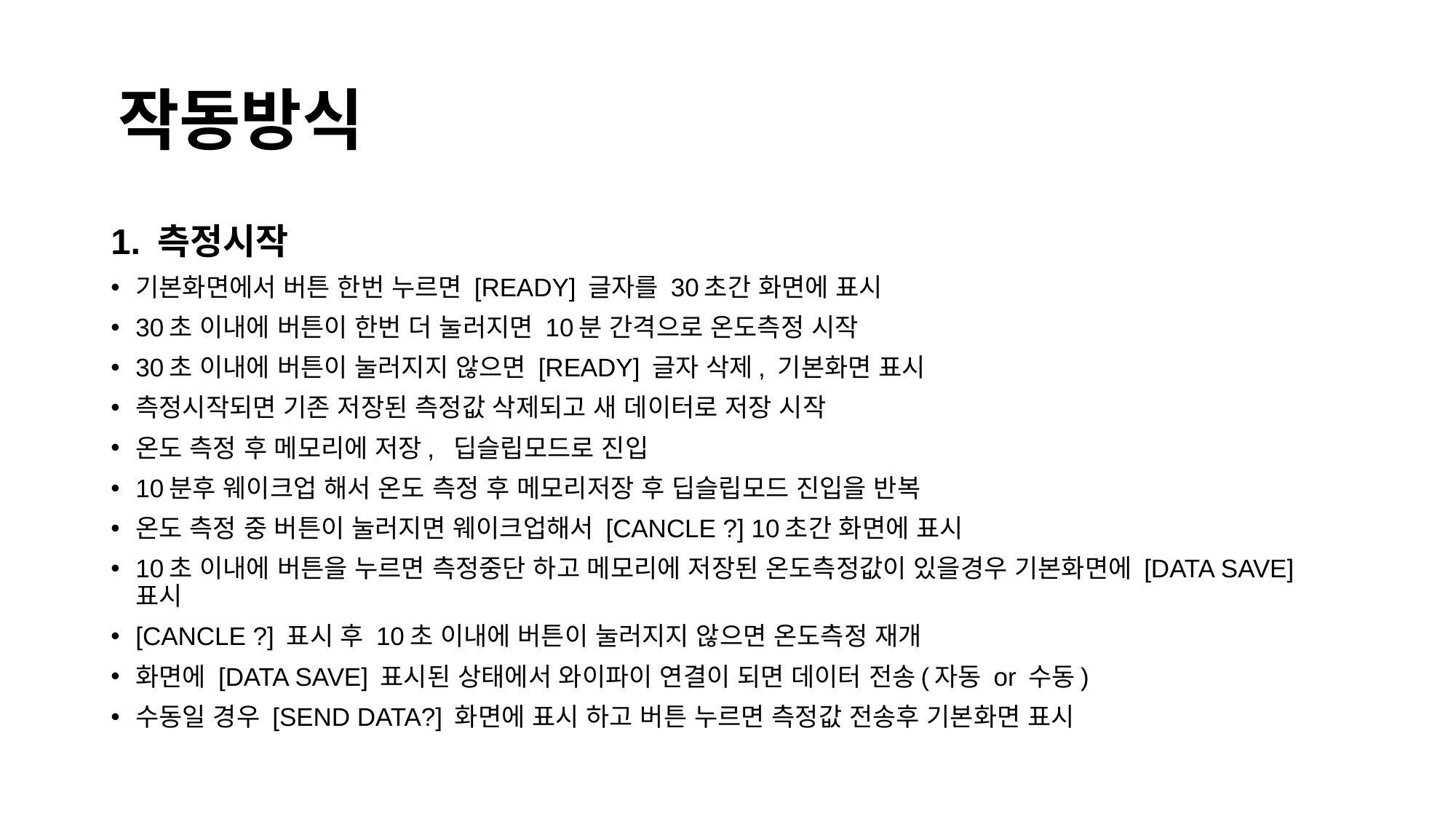

# 작동방식
1. 측정시작
기본화면에서 버튼 한번 누르면 [READY] 글자를 30초간 화면에 표시
30초 이내에 버튼이 한번 더 눌러지면 10분 간격으로 온도측정 시작
30초 이내에 버튼이 눌러지지 않으면 [READY] 글자 삭제, 기본화면 표시
측정시작되면 기존 저장된 측정값 삭제되고 새 데이터로 저장 시작
온도 측정 후 메모리에 저장,  딥슬립모드로 진입
10분후 웨이크업 해서 온도 측정 후 메모리저장 후 딥슬립모드 진입을 반복
온도 측정 중 버튼이 눌러지면 웨이크업해서 [CANCLE ?] 10초간 화면에 표시
10초 이내에 버튼을 누르면 측정중단 하고 메모리에 저장된 온도측정값이 있을경우 기본화면에 [DATA SAVE] 표시
[CANCLE ?] 표시 후 10초 이내에 버튼이 눌러지지 않으면 온도측정 재개
화면에 [DATA SAVE] 표시된 상태에서 와이파이 연결이 되면 데이터 전송(자동 or 수동)
수동일 경우 [SEND DATA?] 화면에 표시 하고 버튼 누르면 측정값 전송후 기본화면 표시